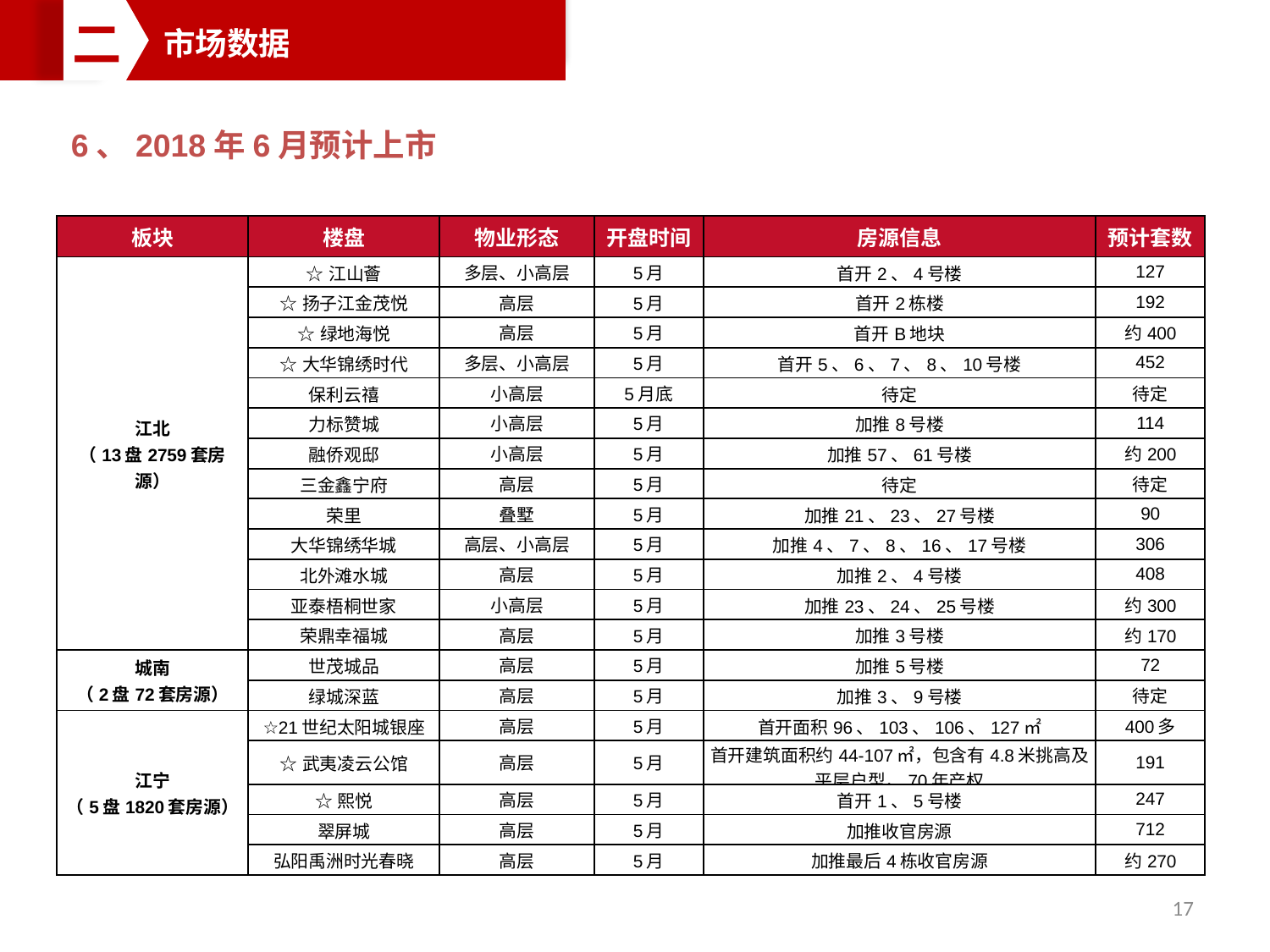

市场数据
二
6、2018年6月预计上市
| 板块 | 楼盘 | 物业形态 | 开盘时间 | 房源信息 | 预计套数 |
| --- | --- | --- | --- | --- | --- |
| 江北 （13盘2759套房源） | ☆江山薈 | 多层、小高层 | 5月 | 首开2、4号楼 | 127 |
|  | ☆扬子江金茂悦 | 高层 | 5月 | 首开2栋楼 | 192 |
|  | ☆绿地海悦 | 高层 | 5月 | 首开B地块 | 约400 |
|  | ☆大华锦绣时代 | 多层、小高层 | 5月 | 首开5、6、7、8、10号楼 | 452 |
|  | 保利云禧 | 小高层 | 5月底 | 待定 | 待定 |
|  | 力标赞城 | 小高层 | 5月 | 加推8号楼 | 114 |
|  | 融侨观邸 | 小高层 | 5月 | 加推57、61号楼 | 约200 |
|  | 三金鑫宁府 | 高层 | 5月 | 待定 | 待定 |
|  | 荣里 | 叠墅 | 5月 | 加推21、23、27号楼 | 90 |
|  | 大华锦绣华城 | 高层、小高层 | 5月 | 加推4、7、8、16、17号楼 | 306 |
|  | 北外滩水城 | 高层 | 5月 | 加推2、4号楼 | 408 |
|  | 亚泰梧桐世家 | 小高层 | 5月 | 加推23、24、25号楼 | 约300 |
|  | 荣鼎幸福城 | 高层 | 5月 | 加推3号楼 | 约170 |
| 城南 （2盘72套房源） | 世茂城品 | 高层 | 5月 | 加推5号楼 | 72 |
|  | 绿城深蓝 | 高层 | 5月 | 加推3、9号楼 | 待定 |
| 江宁 （5盘1820套房源） | ☆21世纪太阳城银座 | 高层 | 5月 | 首开面积96、103、106、127㎡ | 400多 |
|  | ☆武夷凌云公馆 | 高层 | 5月 | 首开建筑面积约44-107㎡，包含有4.8米挑高及平层户型，70年产权 | 191 |
|  | ☆熙悦 | 高层 | 5月 | 首开1、5号楼 | 247 |
|  | 翠屏城 | 高层 | 5月 | 加推收官房源 | 712 |
|  | 弘阳禹洲时光春晓 | 高层 | 5月 | 加推最后4栋收官房源 | 约270 |
17